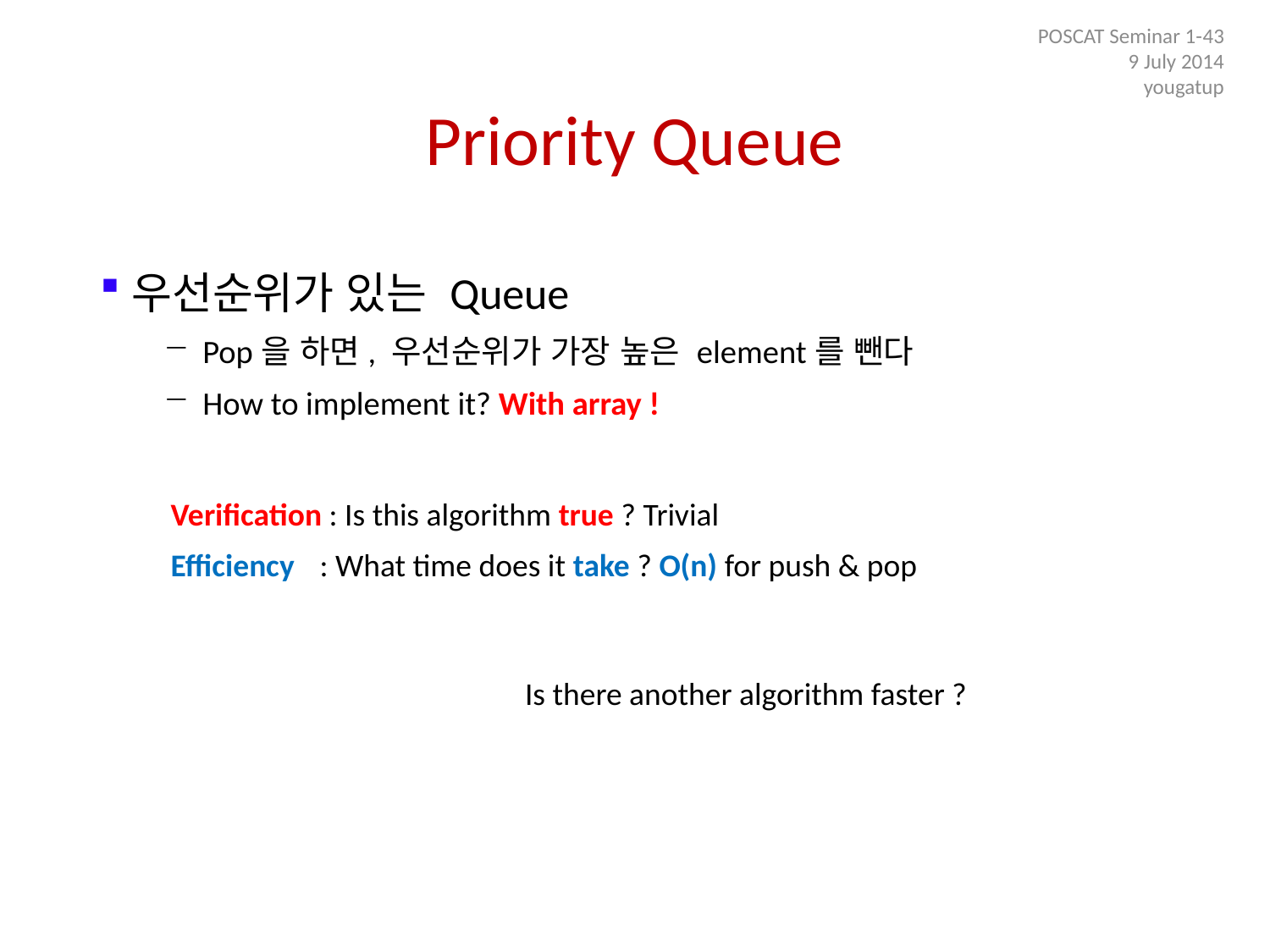

POSCAT Seminar 1-43
9 July 2014
yougatup
# Priority Queue
우선순위가 있는 Queue
 Pop을 하면, 우선순위가 가장 높은 element를 뺀다
 How to implement it? With array !

 Verification : Is this algorithm true ? Trivial
 Efficiency    : What time does it take ? O(n) for push & pop

Is there another algorithm faster ?